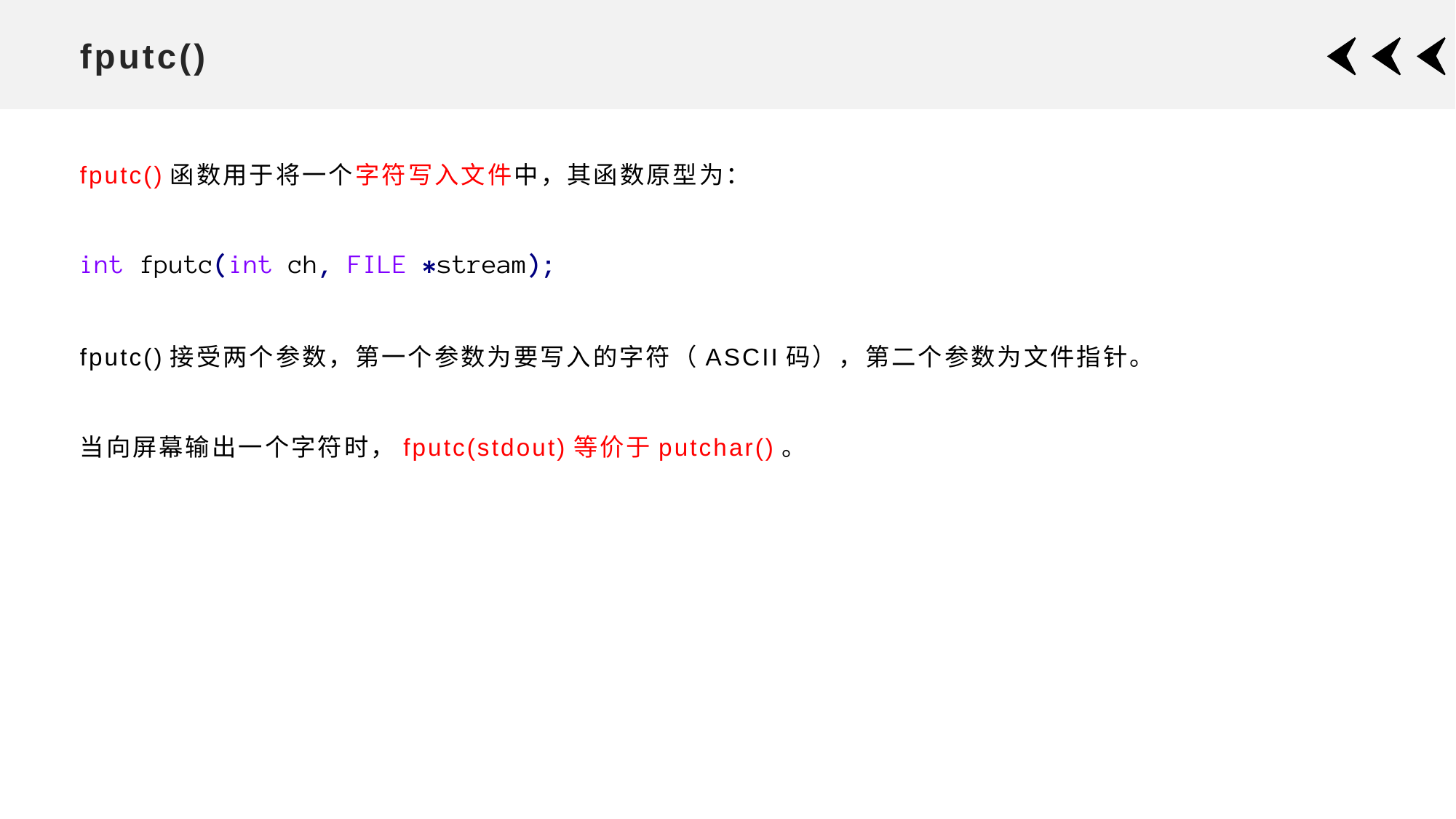

# fputc()
fputc()函数用于将一个字符写入文件中，其函数原型为：
int fputc(int ch, FILE *stream);
fputc()接受两个参数，第一个参数为要写入的字符（ASCII码），第二个参数为文件指针。
当向屏幕输出一个字符时，fputc(stdout)等价于putchar()。